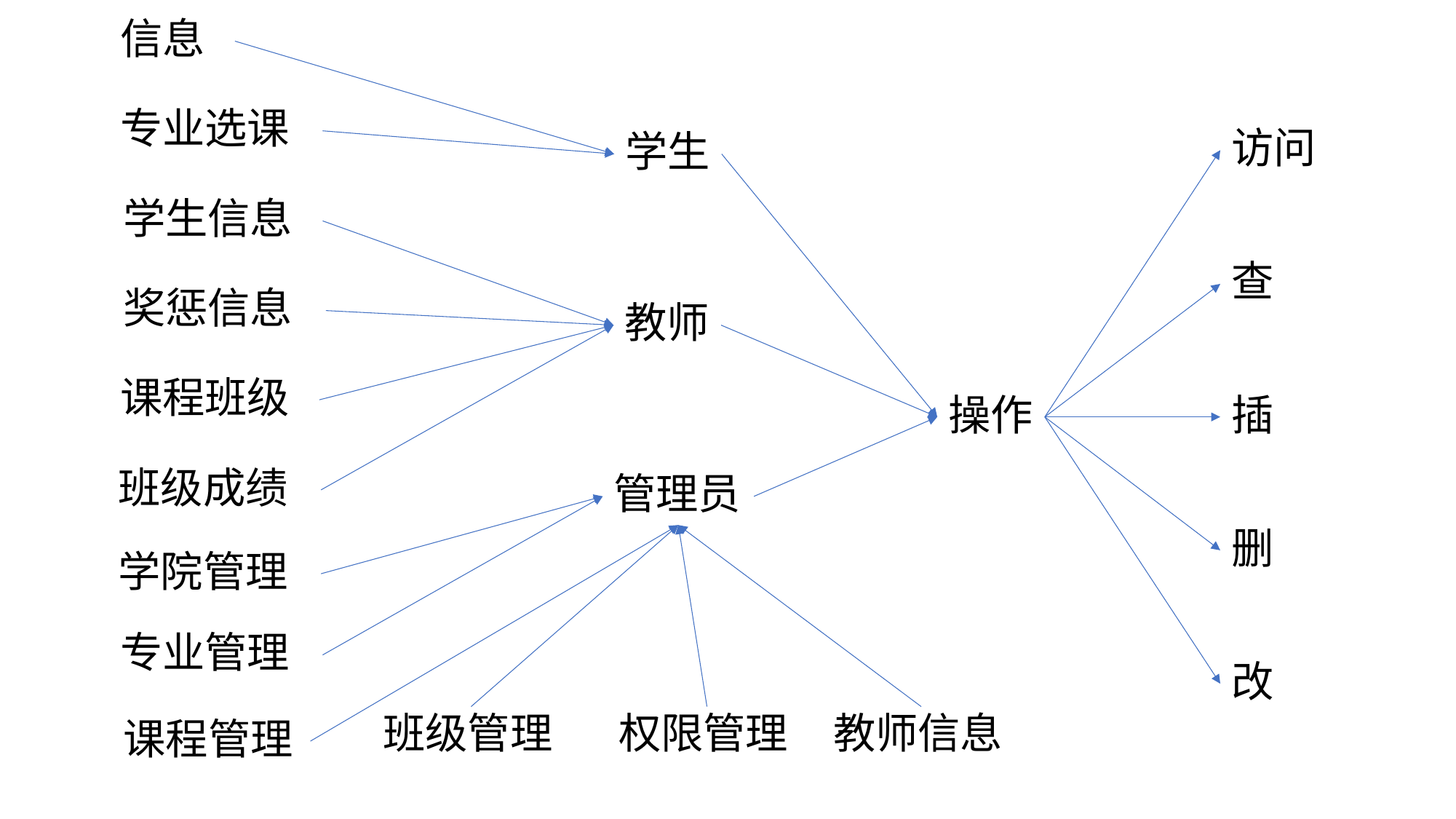

信息
专业选课
访问
学生
学生信息
查
奖惩信息
教师
课程班级
操作
插
班级成绩
管理员
删
学院管理
专业管理
改
班级管理
权限管理
教师信息
课程管理